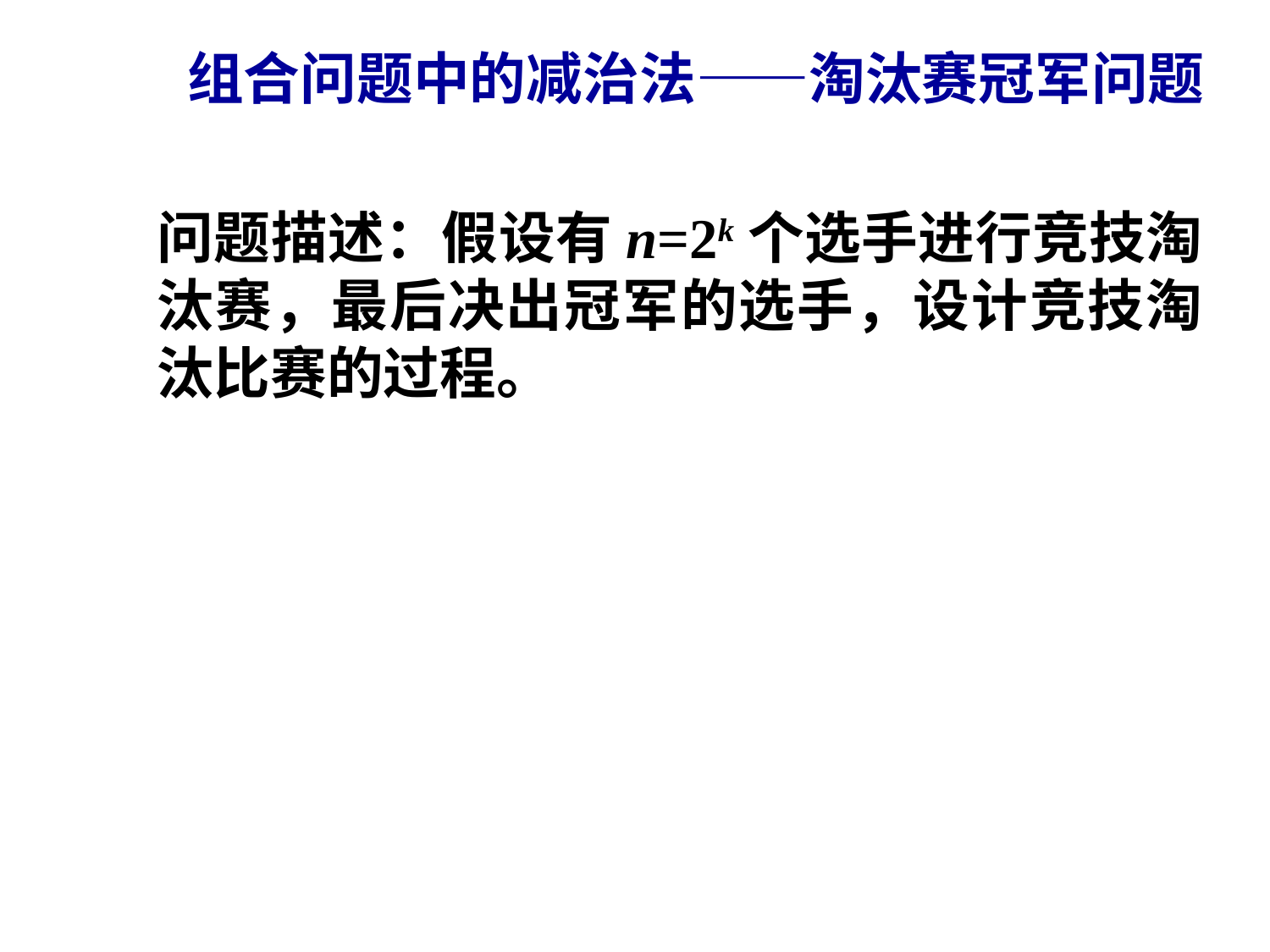

组合问题中的减治法——淘汰赛冠军问题
问题描述：假设有n=2k个选手进行竞技淘汰赛，最后决出冠军的选手，设计竞技淘汰比赛的过程。